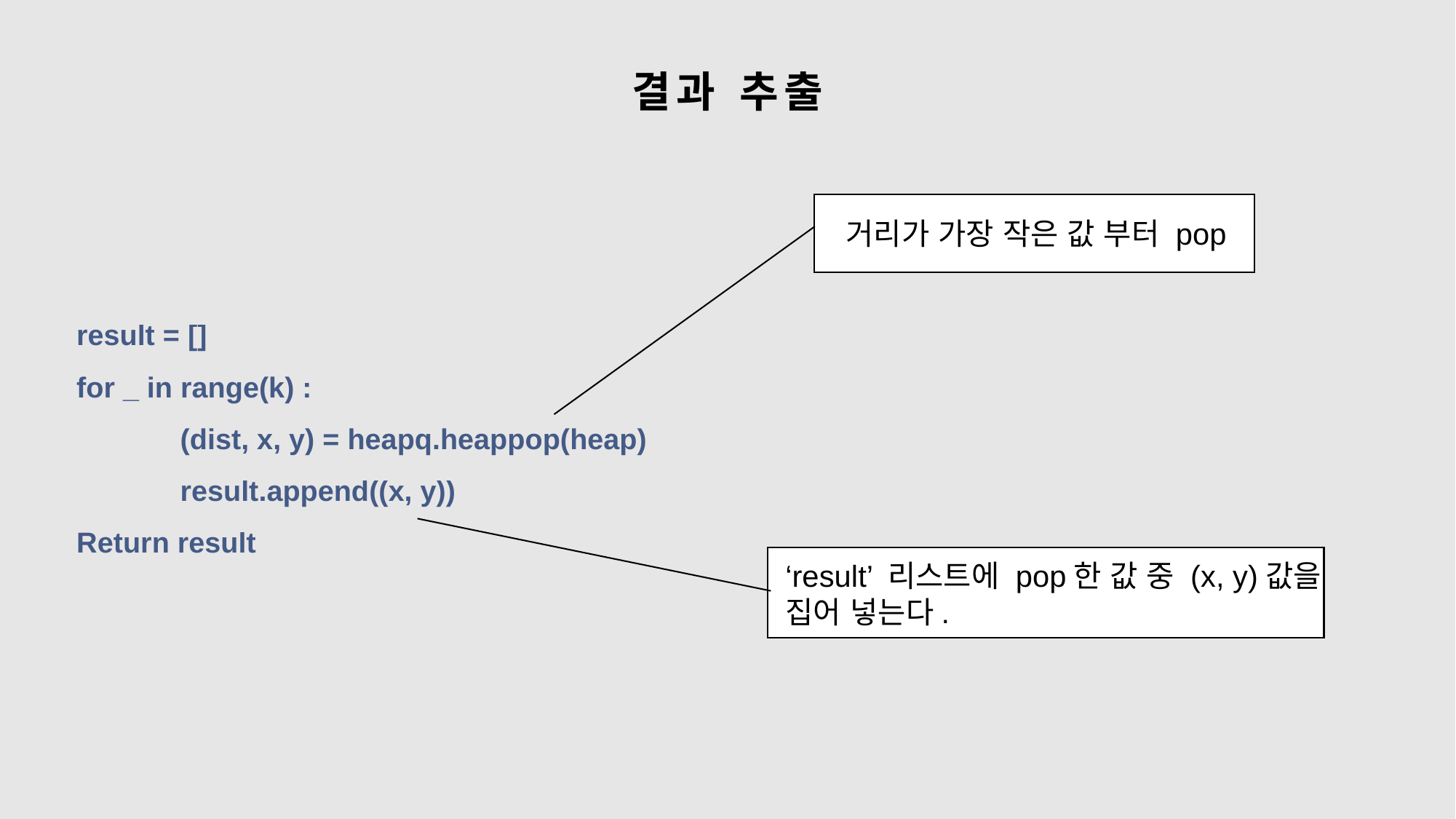

결과 추출

거리가 가장 작은 값 부터 pop
result = []
for _ in range(k) :
	(dist, x, y) = heapq.heappop(heap)
	result.append((x, y))
Return result

‘result’ 리스트에 pop한 값 중 (x, y)값을
집어 넣는다.